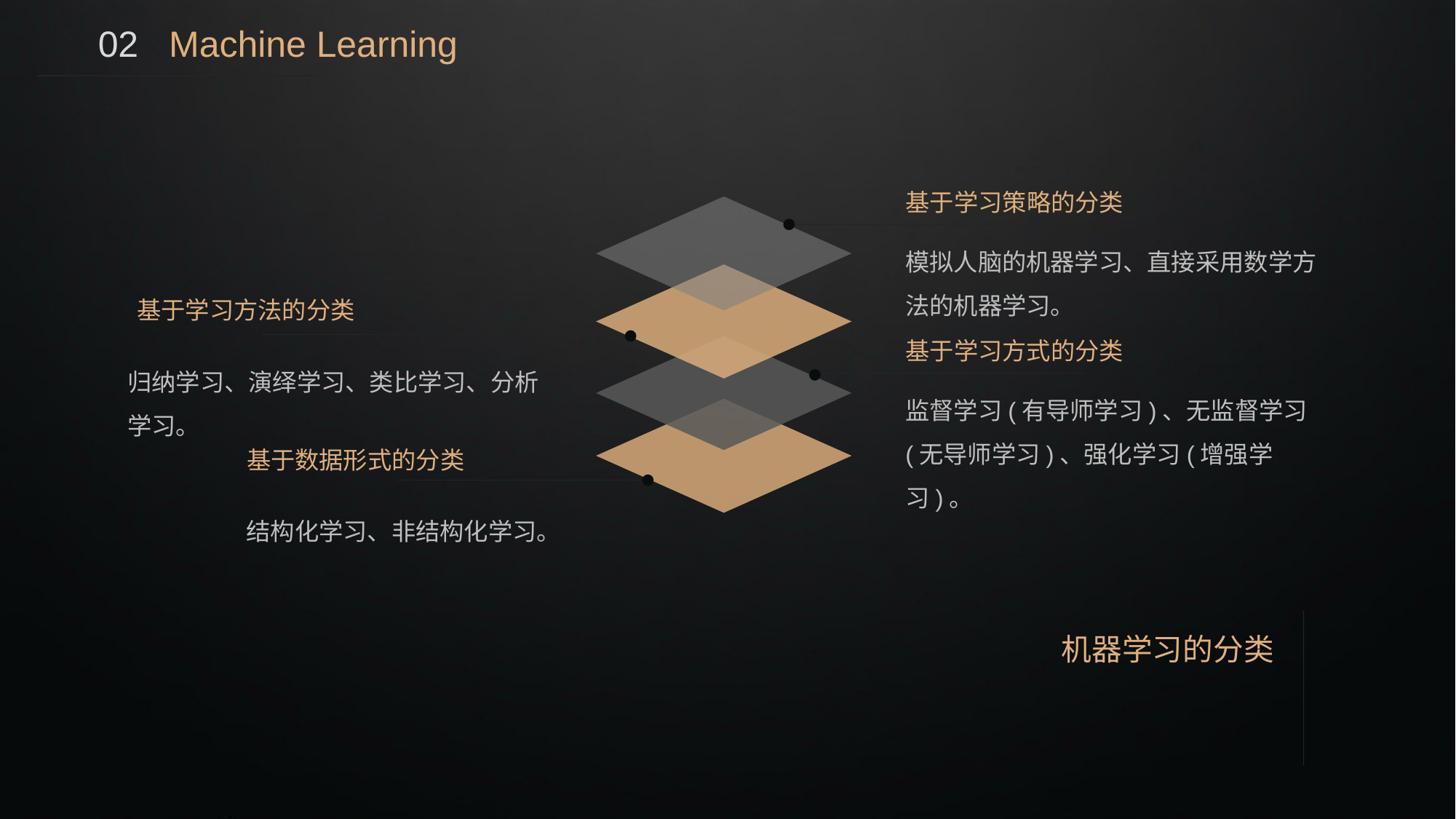

02   Machine Learning

基于学习策略的分类

模拟人脑的机器学习、直接采用数学方法的机器学习。

基于学习方法的分类

基于学习方式的分类

归纳学习、演绎学习、类比学习、分析学习。

监督学习(有导师学习)、无监督学习(无导师学习)、强化学习(增强学习)。

基于数据形式的分类

结构化学习、非结构化学习。
机器学习的分类